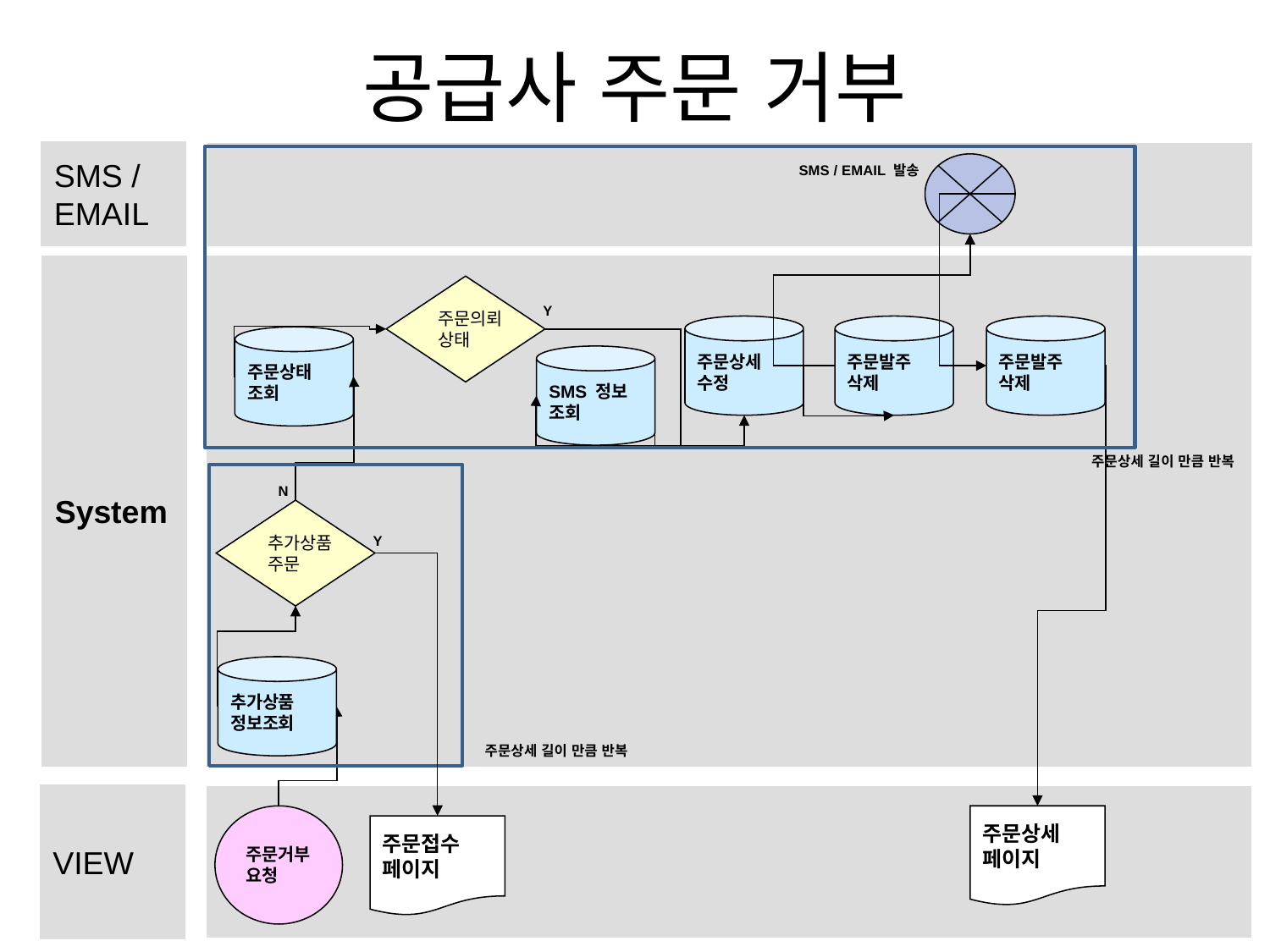

# 공급사 주문 거부
SMS /
EMAIL

SMS / EMAIL 발송
System

주문의뢰
상태
Y
주문상세
수정
주문발주
삭제
주문발주
삭제
주문상태
조회
SMS 정보
조회
주문상세 길이 만큼 반복

N
추가상품
주문
Y
추가상품
정보조회
주문상세 길이 만큼 반복
VIEW

주문거부
요청
주문상세
페이지
주문접수
페이지